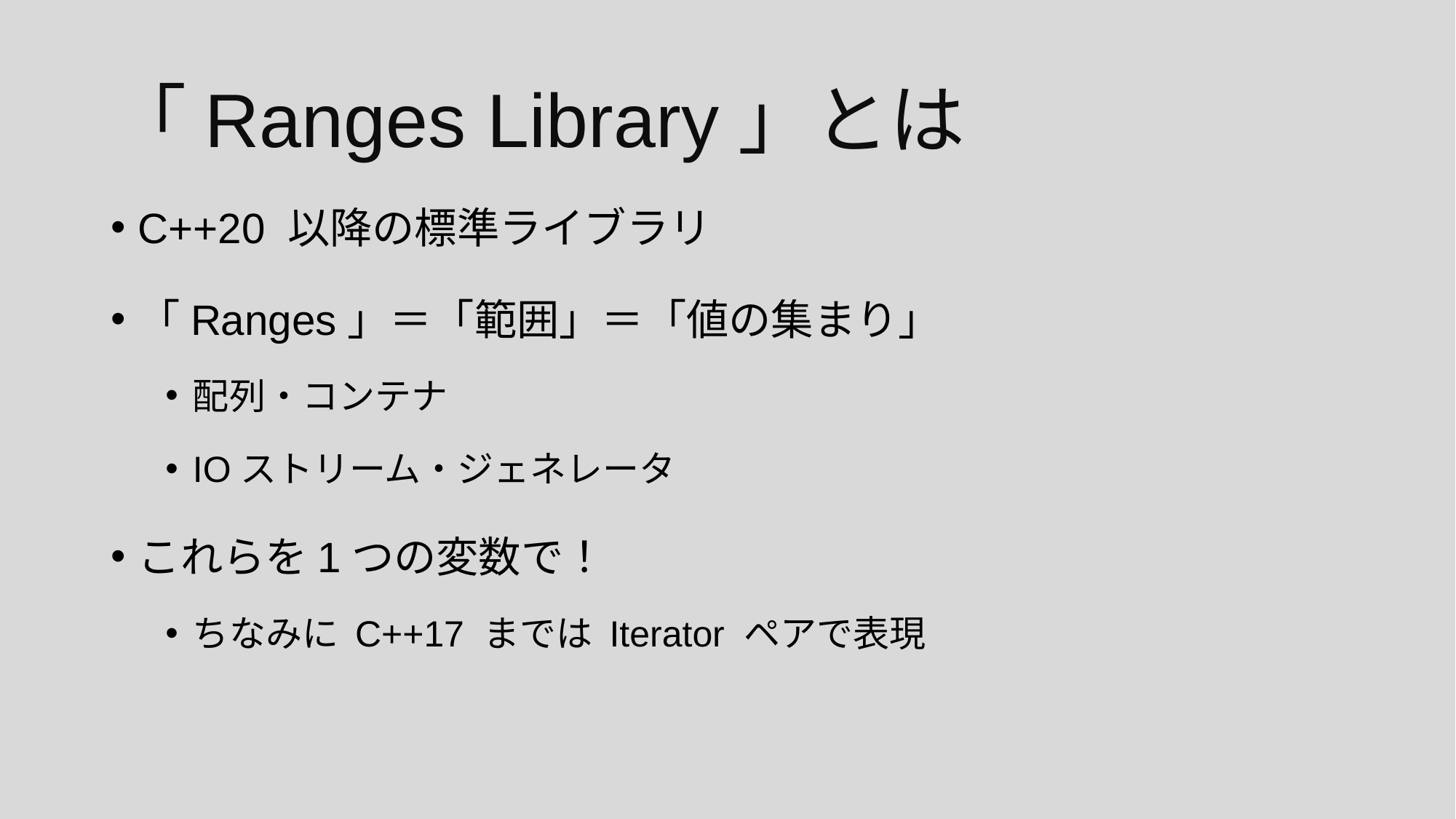

# 「Ranges Library」とは
C++20 以降の標準ライブラリ
「Ranges」＝「範囲」＝「値の集まり」
配列・コンテナ
IOストリーム・ジェネレータ
これらを1つの変数で！
ちなみに C++17 までは Iterator ペアで表現